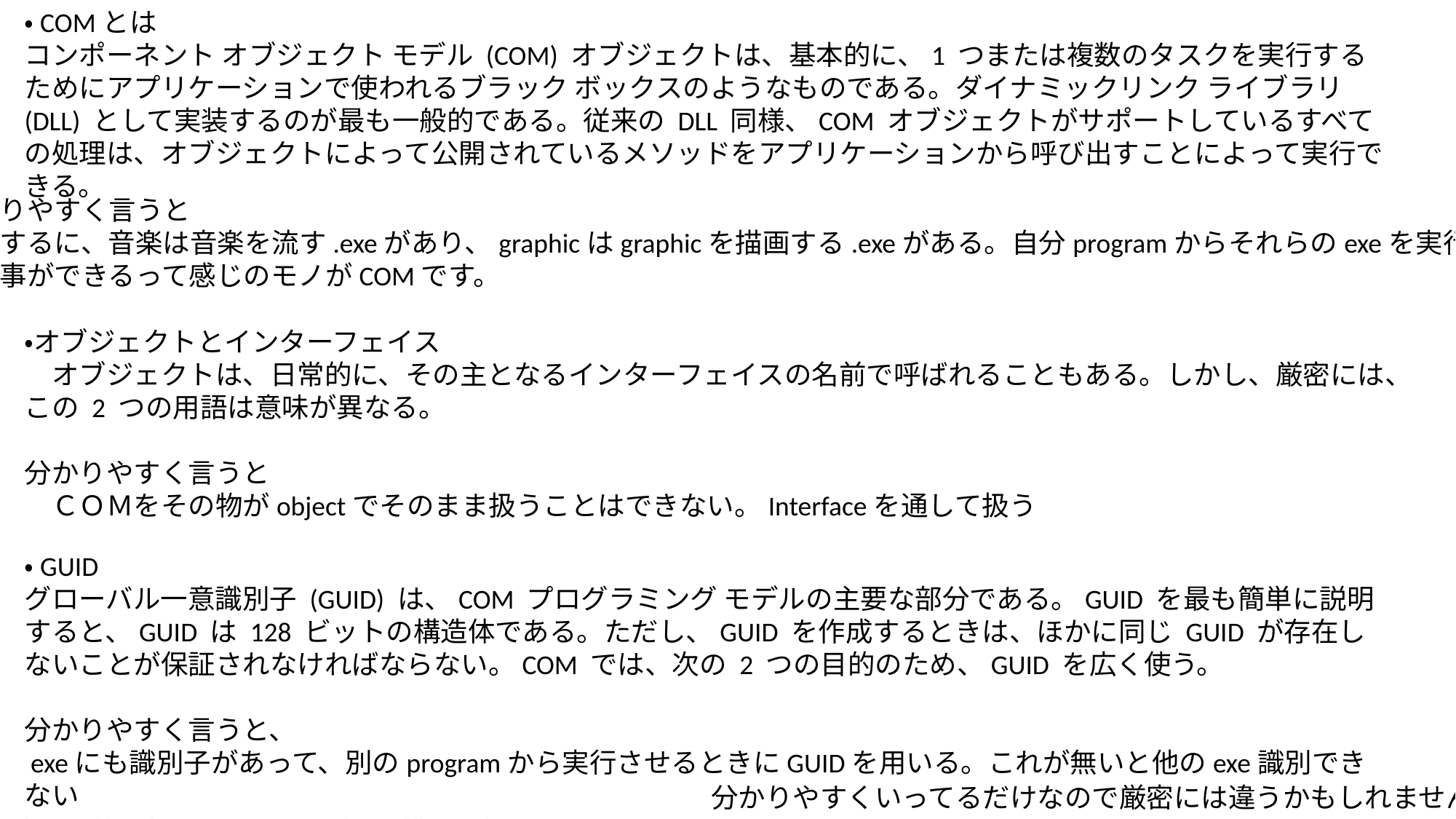

・COMとは
コンポーネント オブジェクト モデル (COM) オブジェクトは、基本的に、1 つまたは複数のタスクを実行するためにアプリケーションで使われるブラック ボックスのようなものである。ダイナミックリンク ライブラリ (DLL) として実装するのが最も一般的である。従来の DLL 同様、COM オブジェクトがサポートしているすべての処理は、オブジェクトによって公開されているメソッドをアプリケーションから呼び出すことによって実行できる。
分かりやすく言うと
　要するに、音楽は音楽を流す.exeがあり、graphicはgraphicを描画する.exeがある。自分programからそれらのexeを実行して
扱う事ができるって感じのモノがCOMです。
・オブジェクトとインターフェイス
　オブジェクトは、日常的に、その主となるインターフェイスの名前で呼ばれることもある。しかし、厳密には、この 2 つの用語は意味が異なる。

分かりやすく言うと
　ＣＯＭをその物がobjectでそのまま扱うことはできない。Interfaceを通して扱う
・GUID
グローバル一意識別子 (GUID) は、COM プログラミング モデルの主要な部分である。GUID を最も簡単に説明すると、GUID は 128 ビットの構造体である。ただし、GUID を作成するときは、ほかに同じ GUID が存在しないことが保証されなければならない。COM では、次の 2 つの目的のため、GUID を広く使う。

分かりやすく言うと、
 exeにも識別子があって、別のprogramから実行させるときにGUIDを用いる。これが無いと他のexe識別できない
https://msdn.microsoft.com/ja-jp/library/cc351706.aspx
分かりやすくいってるだけなので厳密には違うかもしれません